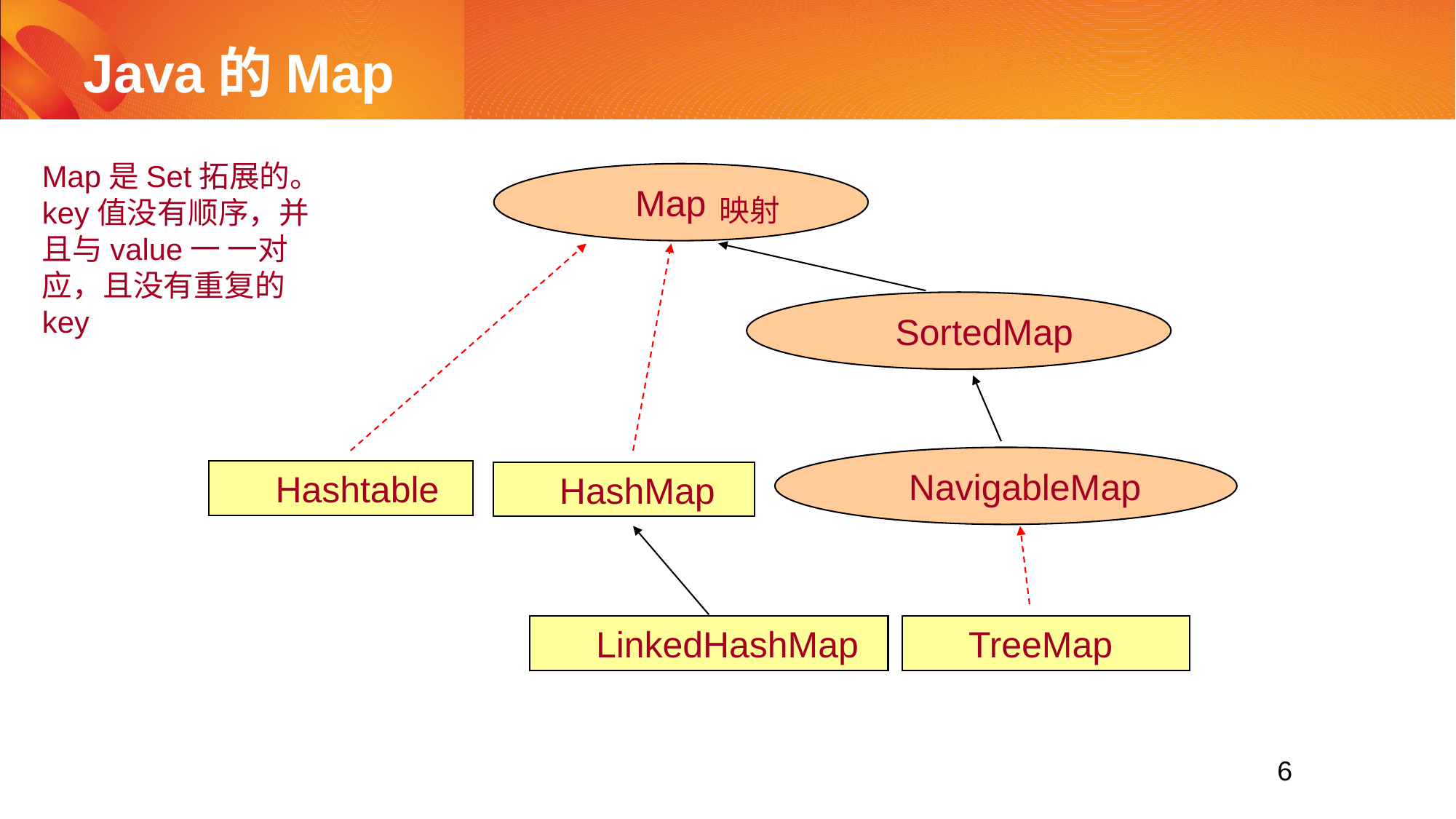

# Java的Map
Map是Set拓展的。
key值没有顺序，并且与value一 一对应，且没有重复的key
  Map

  SortedMap

NavigableMap
Hashtable
HashMap

LinkedHashMap
TreeMap

映射